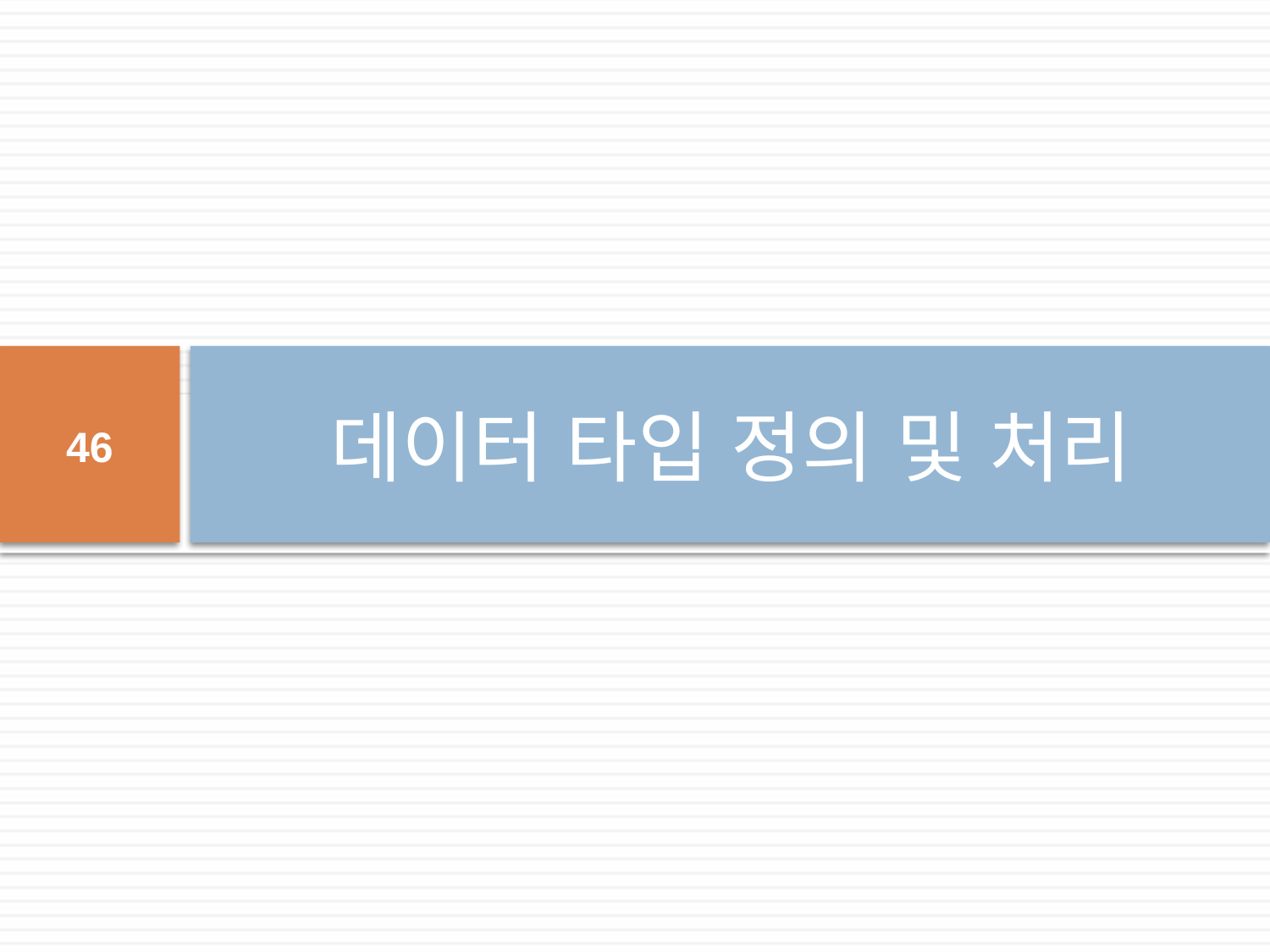

# 데이터 타입 정의 및 처리
46